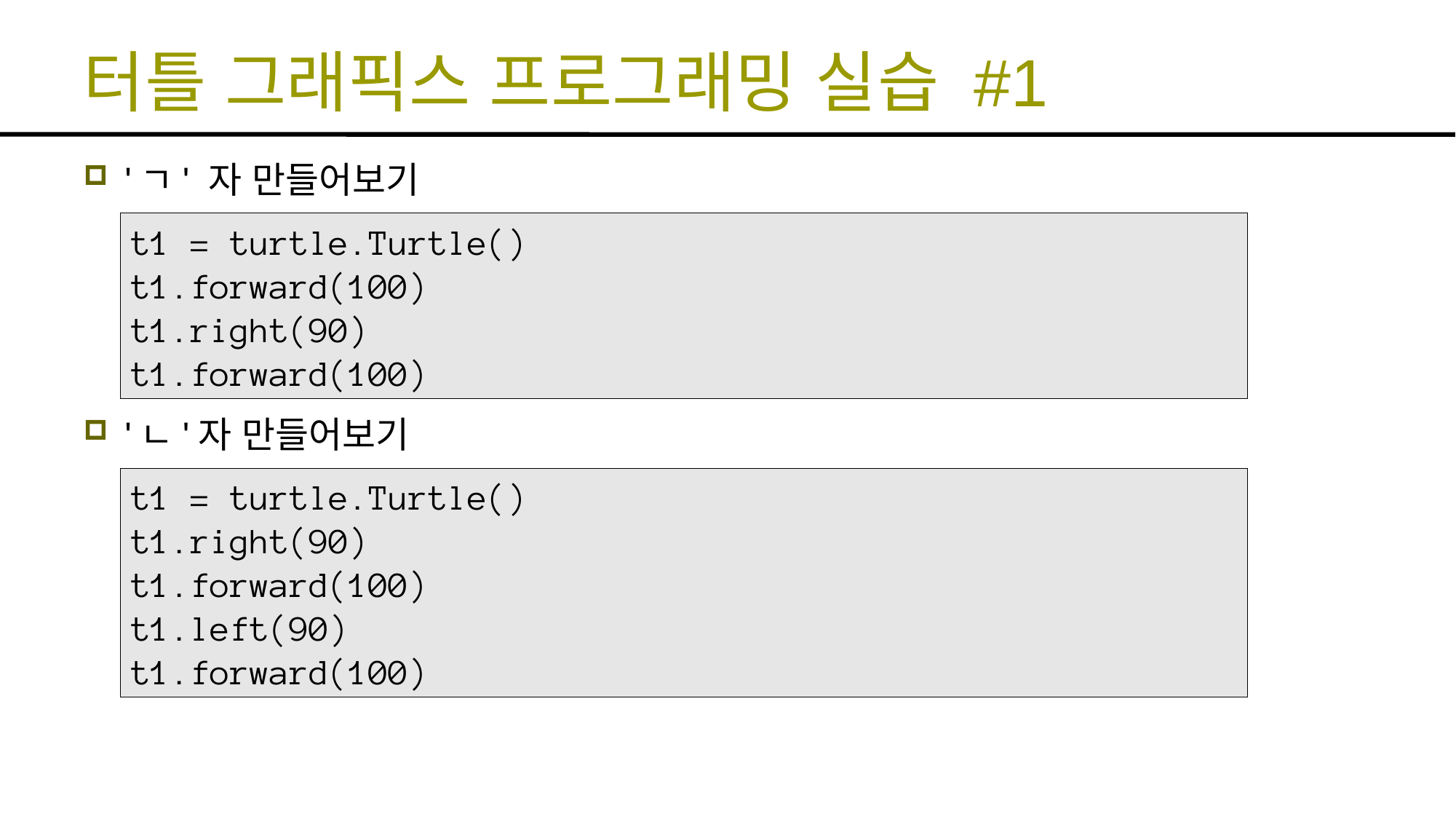

# 터틀 그래픽스 프로그래밍 실습 #1
'ㄱ' 자 만들어보기

'ㄴ'자 만들어보기
t1 = turtle.Turtle()
t1.forward(100)
t1.right(90)
t1.forward(100)
t1 = turtle.Turtle()
t1.right(90)
t1.forward(100)
t1.left(90)
t1.forward(100)